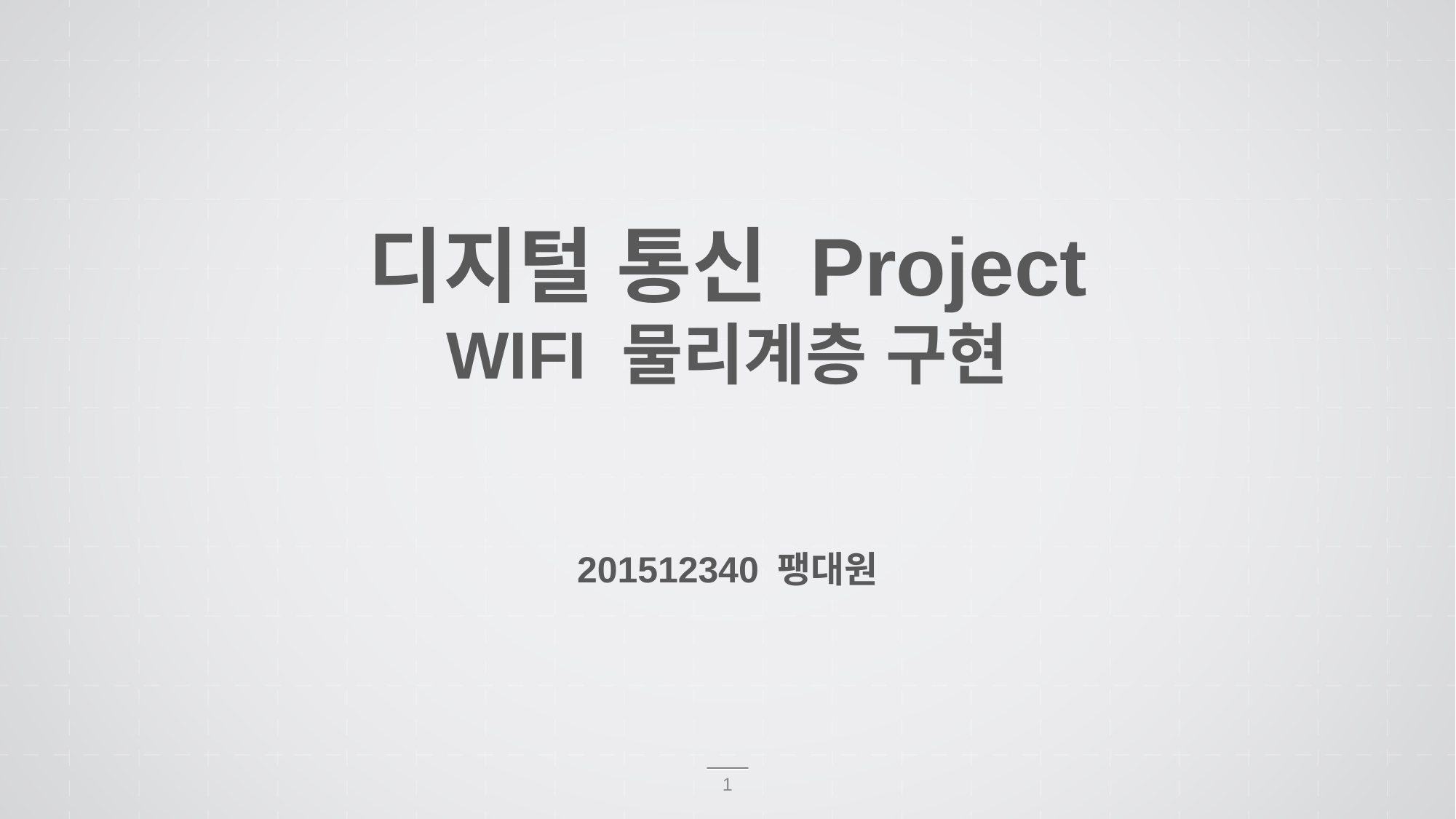

디지털 통신 Project
WIFI 물리계층 구현
201512340 팽대원
1